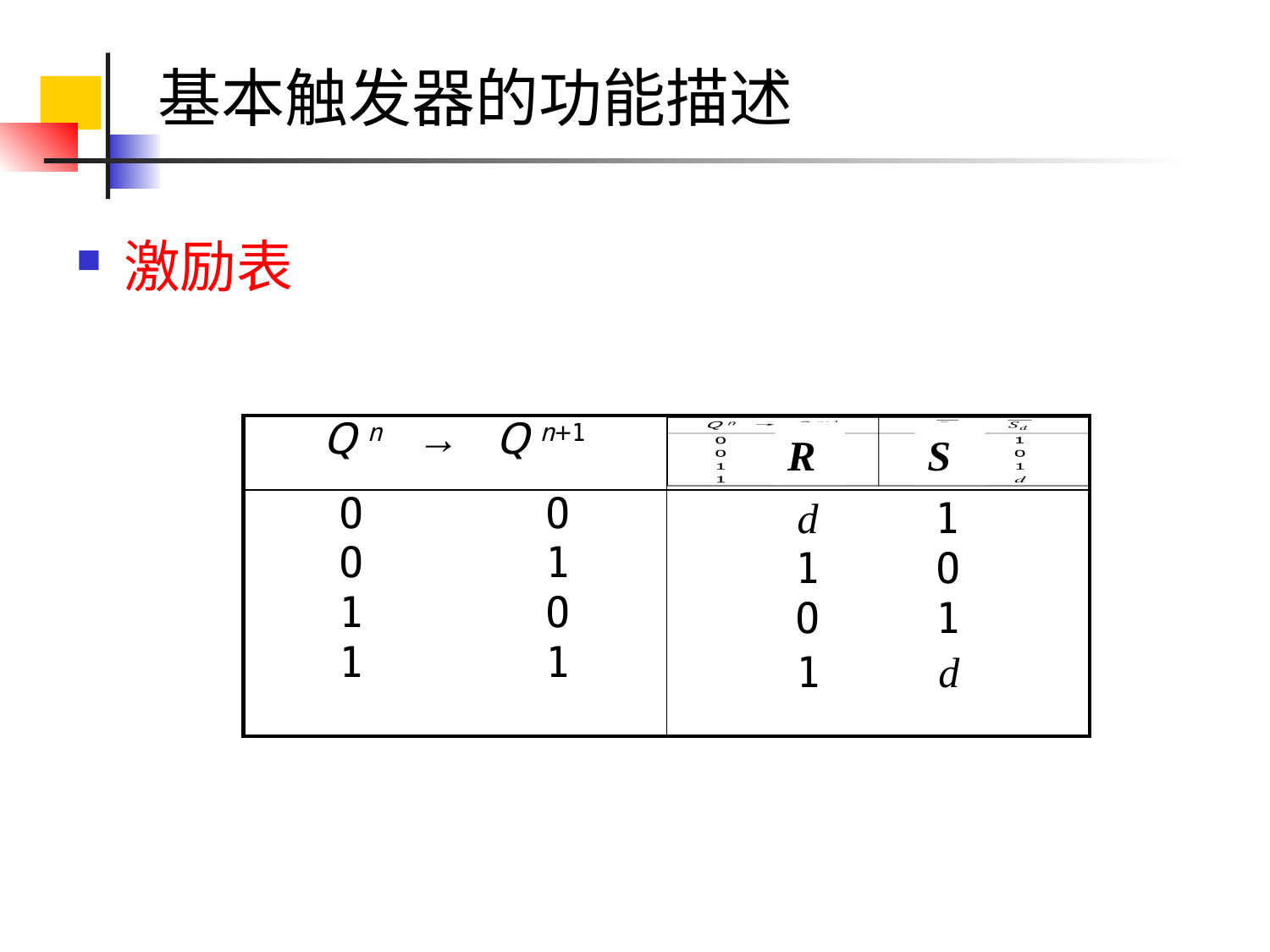

# 基本触发器的功能描述

激励表
| Q n → Q n+1 |  |
| --- | --- |
| 0 0 0 1 1 0 1 1 | d 1 1 0 0 1 1 d |
R
S